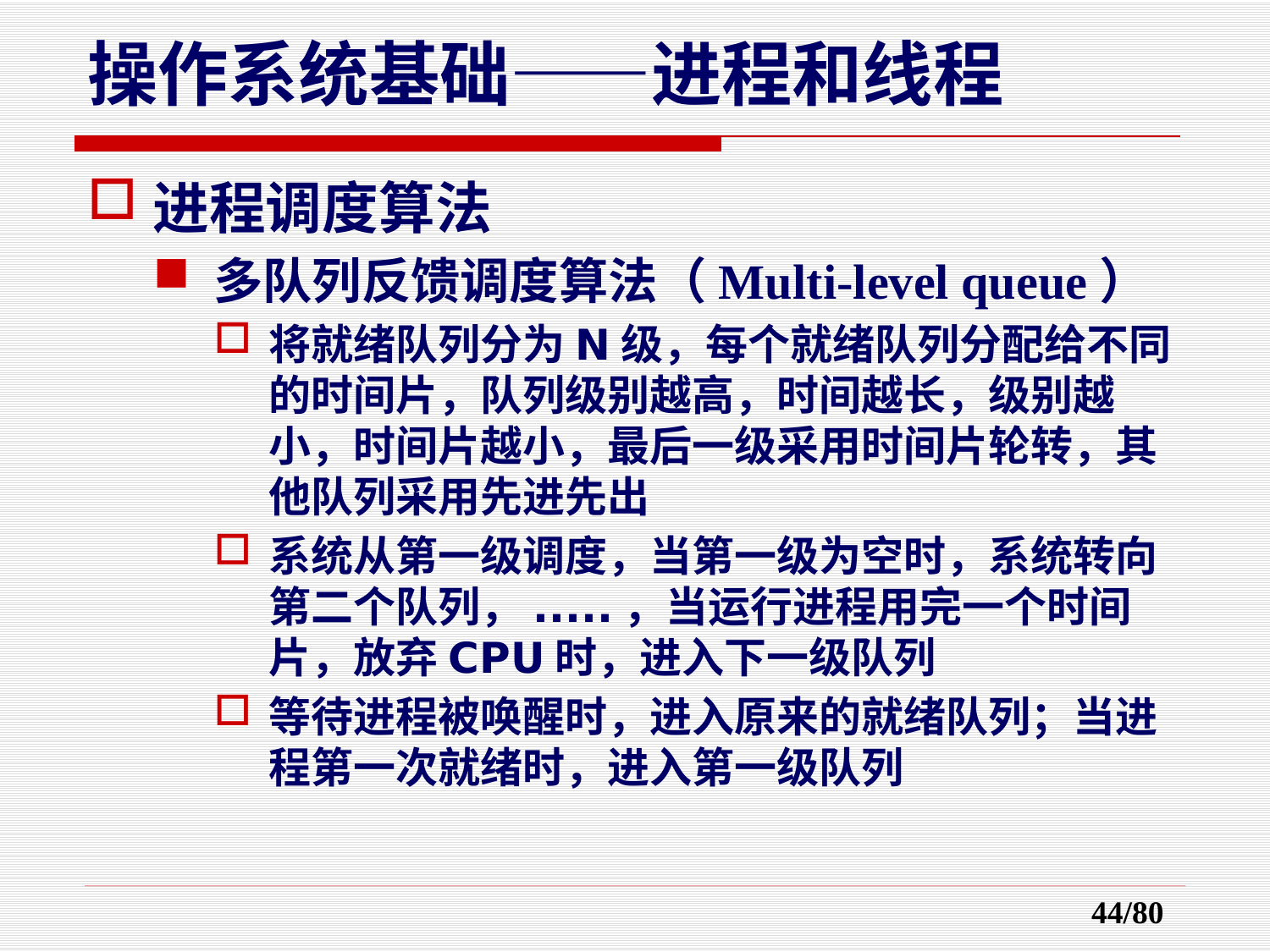

操作系统基础——进程和线程
进程调度算法
多队列反馈调度算法（Multi-level queue）
将就绪队列分为N级，每个就绪队列分配给不同的时间片，队列级别越高，时间越长，级别越小，时间片越小，最后一级采用时间片轮转，其他队列采用先进先出
系统从第一级调度，当第一级为空时，系统转向第二个队列，.....，当运行进程用完一个时间片，放弃CPU时，进入下一级队列
等待进程被唤醒时，进入原来的就绪队列；当进程第一次就绪时，进入第一级队列